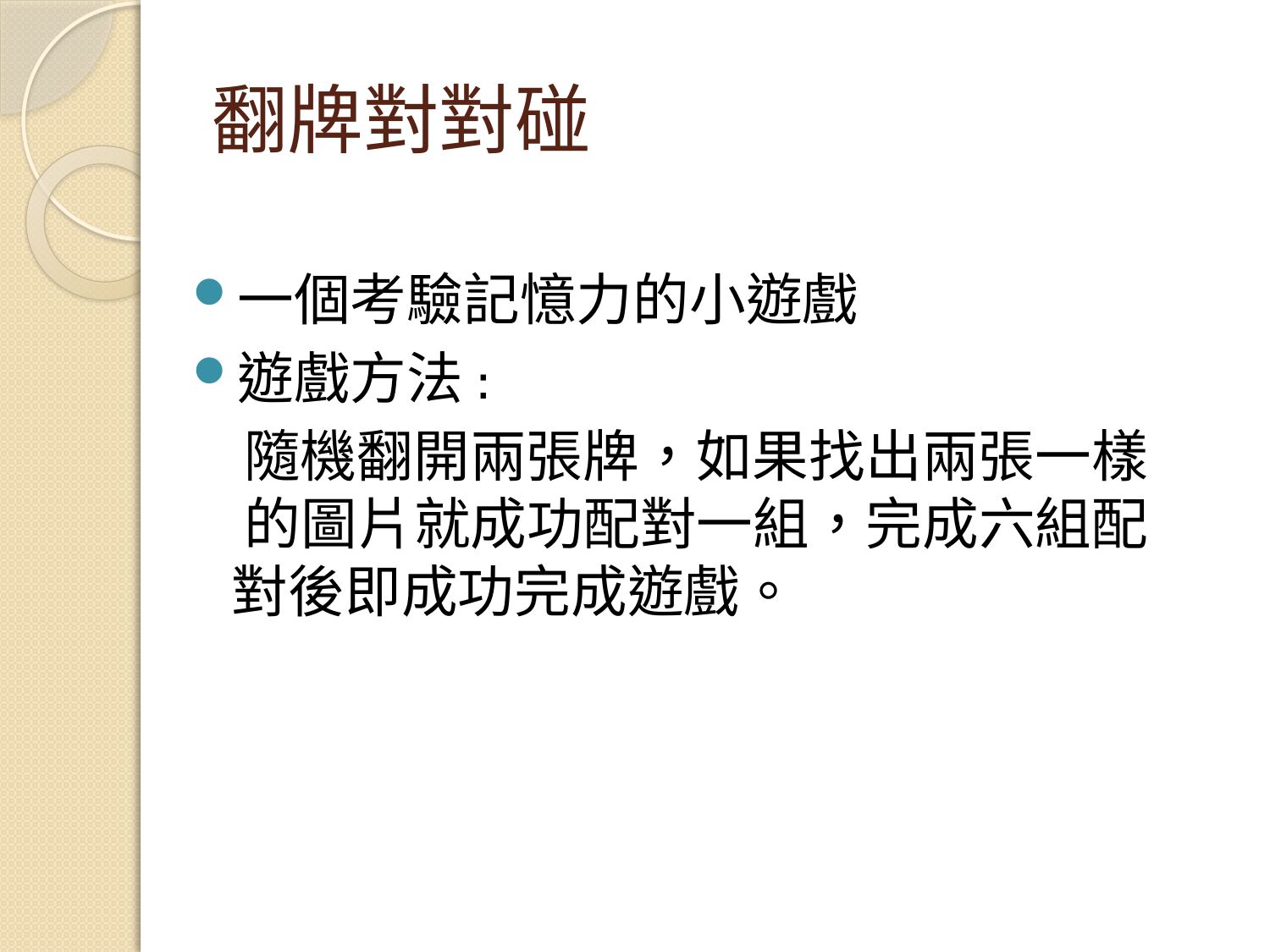

# 翻牌對對碰
一個考驗記憶力的小遊戲
遊戲方法:
   隨機翻開兩張牌，如果找出兩張一樣     的圖片就成功配對一組，完成六組配對後即成功完成遊戲。